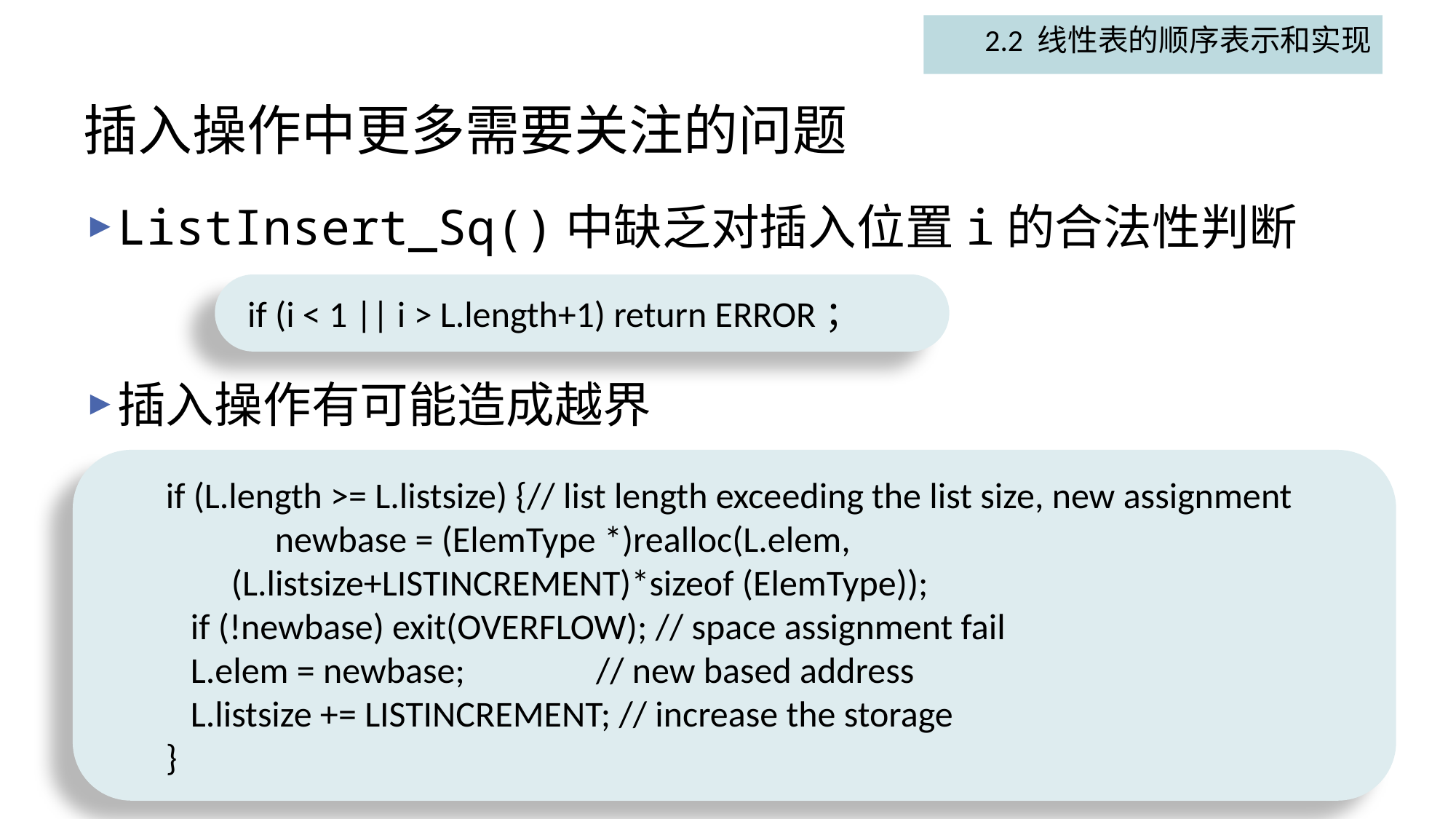

2.2 线性表的顺序表示和实现

# 插入操作中更多需要关注的问题
ListInsert_Sq()中缺乏对插入位置i的合法性判断
插入操作有可能造成越界

if (i < 1 || i > L.length+1) return ERROR；
if (L.length >= L.listsize) {// list length exceeding the list size, new assignment
	newbase = (ElemType *)realloc(L.elem,
        (L.listsize+LISTINCREMENT)*sizeof (ElemType));
   if (!newbase) exit(OVERFLOW); // space assignment fail
   L.elem = newbase;                // new based address
   L.listsize += LISTINCREMENT; // increase the storage
}